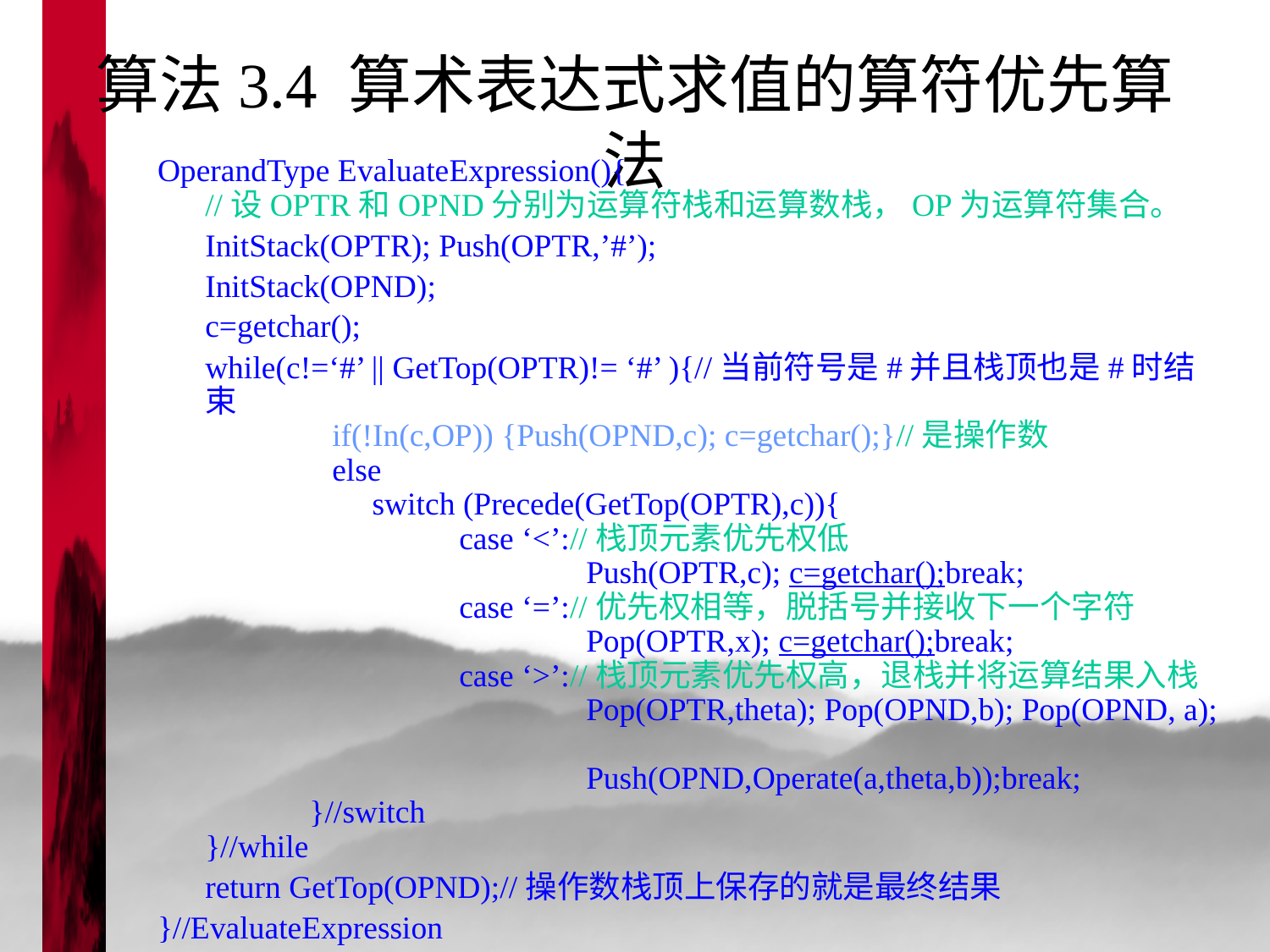

# 算法3.4 算术表达式求值的算符优先算法
OperandType EvaluateExpression(){
//设OPTR和OPND分别为运算符栈和运算数栈，OP为运算符集合。
	InitStack(OPTR); Push(OPTR,’#’);
	InitStack(OPND);
	c=getchar();
	while(c!=‘#’ || GetTop(OPTR)!= ‘#’ ){//当前符号是#并且栈顶也是#时结束
	if(!In(c,OP)) {Push(OPND,c); c=getchar();}//是操作数
	else
	     switch (Precede(GetTop(OPTR),c)){
		case ‘<’://栈顶元素优先权低
			Push(OPTR,c); c=getchar();break;
		case ‘=’://优先权相等，脱括号并接收下一个字符
			Pop(OPTR,x); c=getchar();break;
		case ‘>’://栈顶元素优先权高，退栈并将运算结果入栈
			Pop(OPTR,theta); Pop(OPND,b); Pop(OPND, a);
			Push(OPND,Operate(a,theta,b));break;
             }//switch
}//while
	return GetTop(OPND);//操作数栈顶上保存的就是最终结果
}//EvaluateExpression